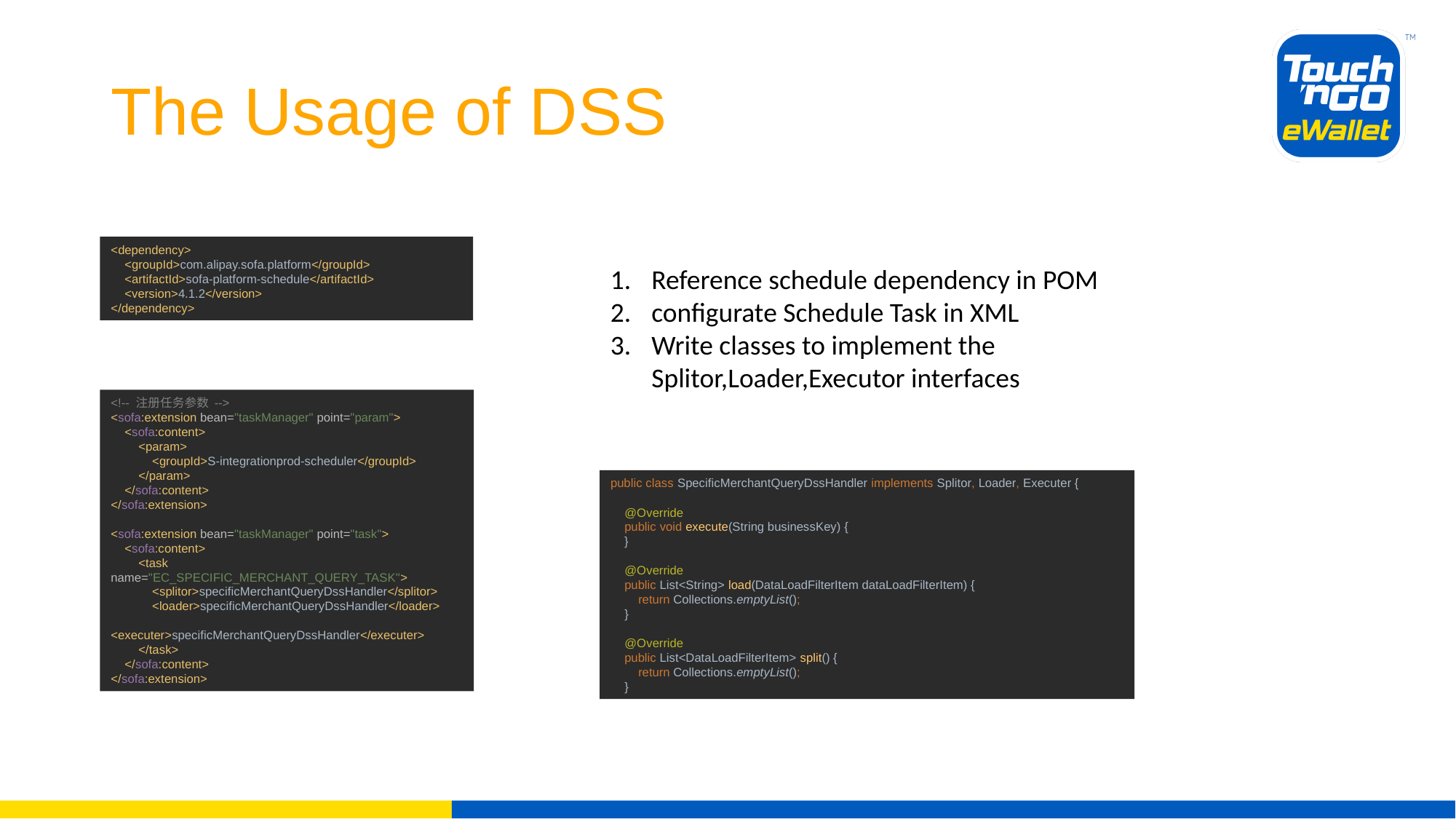

# The Usage of DSS
<dependency>
    <groupId>com.alipay.sofa.platform</groupId>
    <artifactId>sofa-platform-schedule</artifactId>
    <version>4.1.2</version>
</dependency>
Reference schedule dependency in POM
configurate Schedule Task in XML
Write classes to implement the Splitor,Loader,Executor interfaces
<!-- 注册任务参数 -->
<sofa:extension bean="taskManager" point="param">
    <sofa:content>
        <param>
            <groupId>S-integrationprod-scheduler</groupId>
        </param>
    </sofa:content>
</sofa:extension>
<sofa:extension bean="taskManager" point="task">
    <sofa:content>
        <task name="EC_SPECIFIC_MERCHANT_QUERY_TASK">
            <splitor>specificMerchantQueryDssHandler</splitor>
            <loader>specificMerchantQueryDssHandler</loader>
            <executer>specificMerchantQueryDssHandler</executer>
        </task>
    </sofa:content>
</sofa:extension>
public class SpecificMerchantQueryDssHandler implements Splitor, Loader, Executer {
    @Override
    public void execute(String businessKey) {
    }
    @Override
    public List<String> load(DataLoadFilterItem dataLoadFilterItem) {
        return Collections.emptyList();
    }
    @Override
    public List<DataLoadFilterItem> split() {
        return Collections.emptyList();
    }